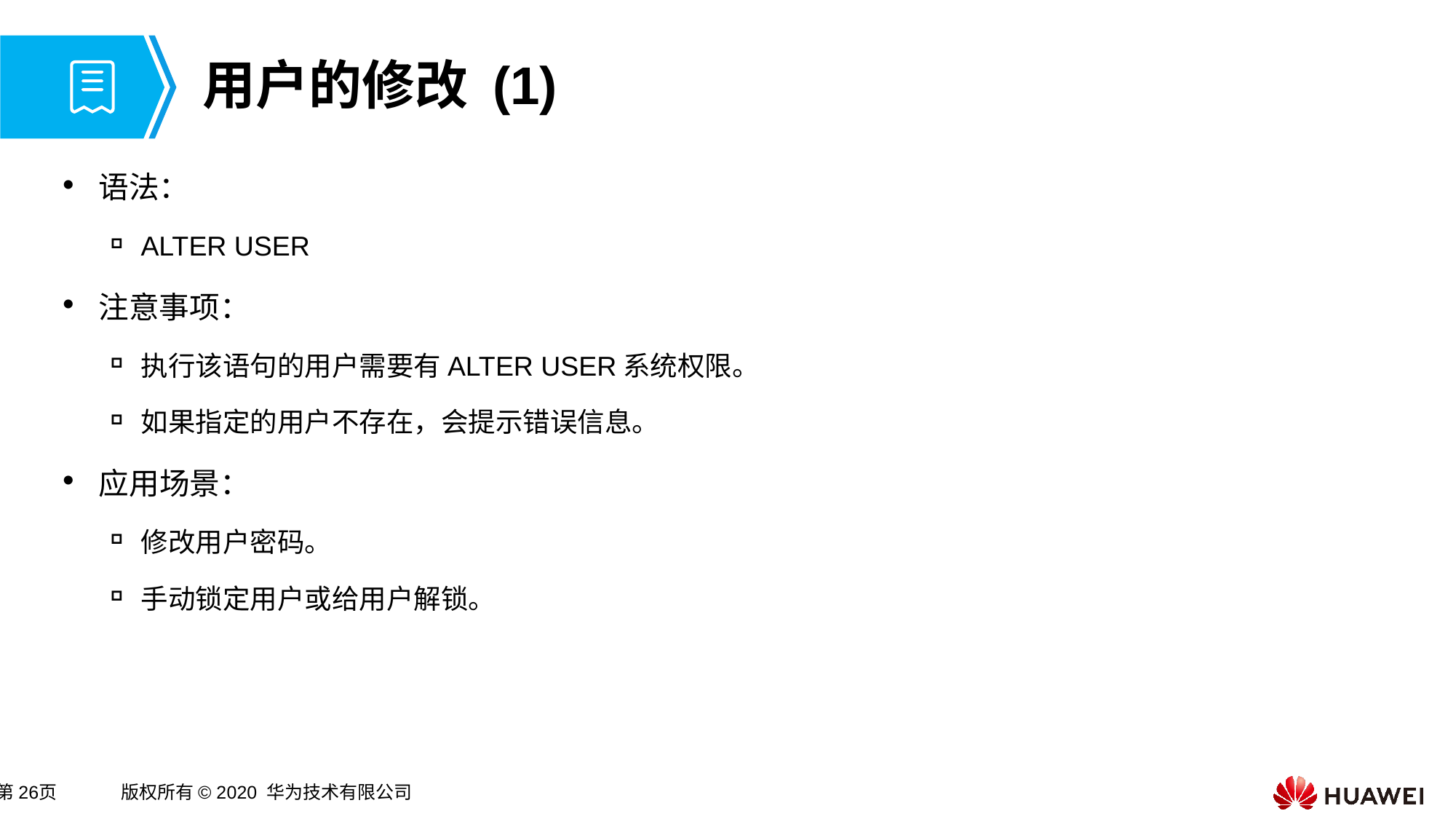

# 用户的修改 (1)
语法：
ALTER USER
注意事项：
执行该语句的用户需要有ALTER USER系统权限。
如果指定的用户不存在，会提示错误信息。
应用场景：
修改用户密码。
手动锁定用户或给用户解锁。